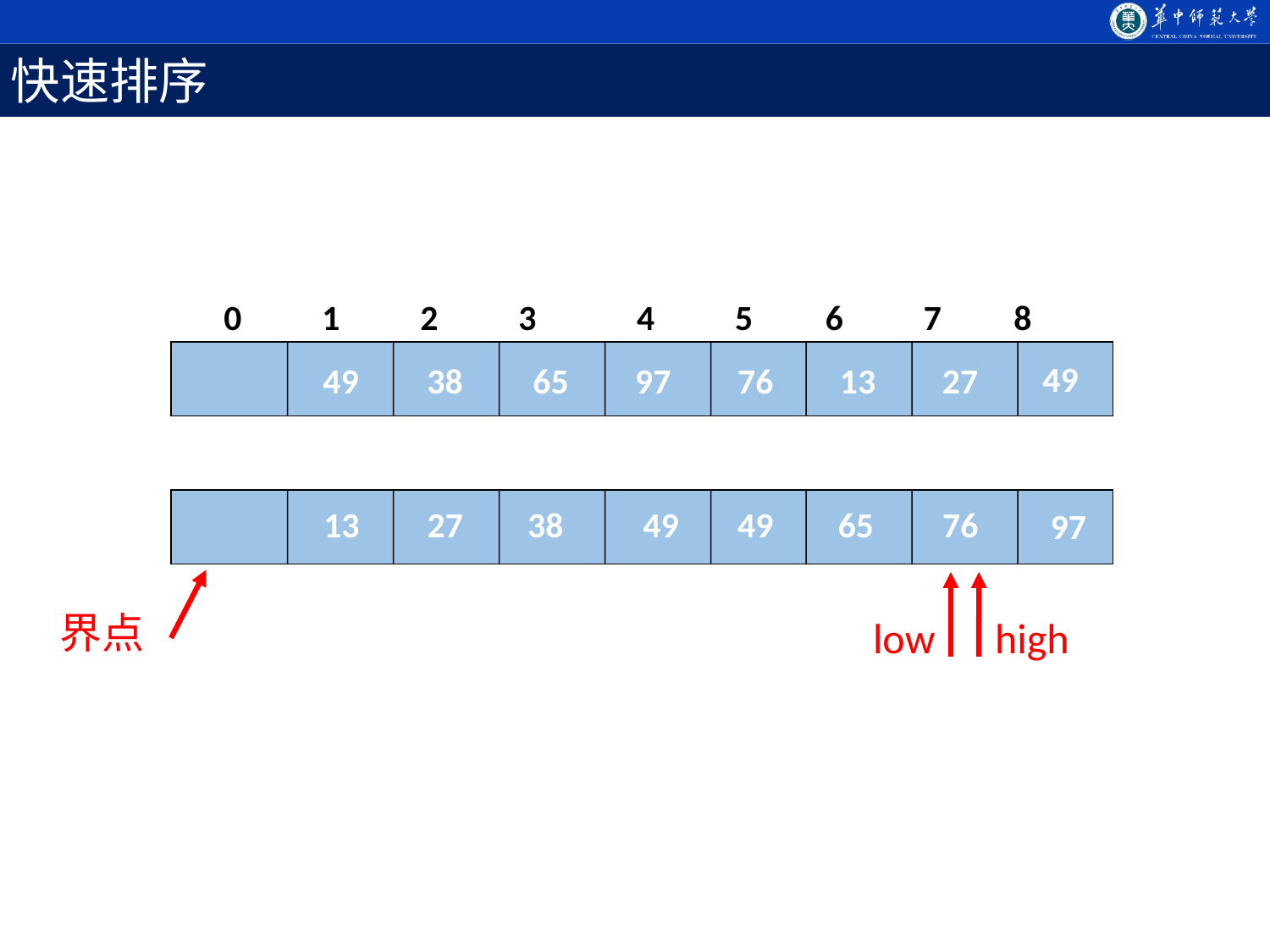

快速排序
     0          1          2          3	         4          5         6          7         8

49
49
38
65
97
76
13
27

65
13
27
38
49
49
76
97

low

high
界点